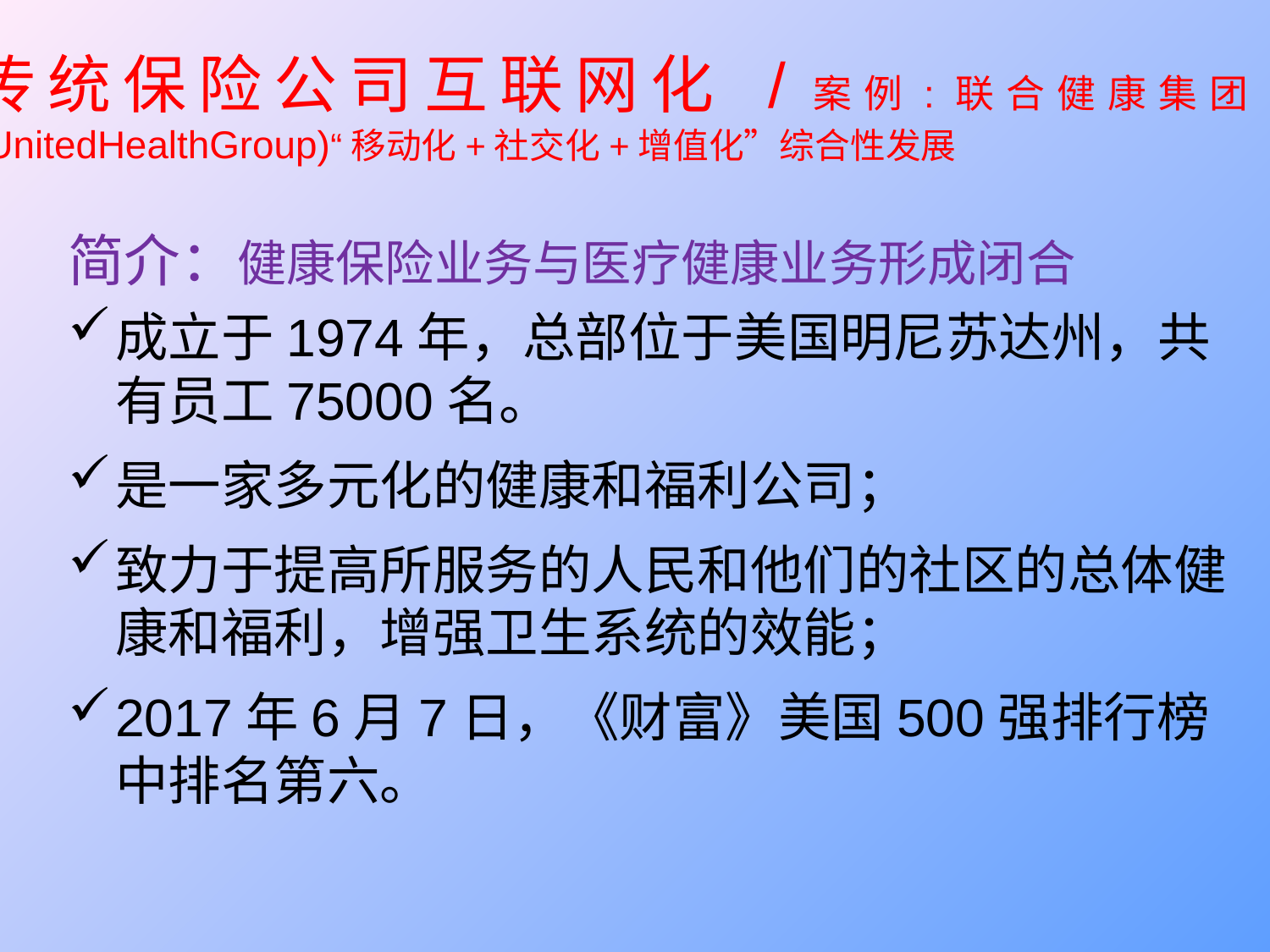

# 传统保险公司互联网化 /案例:联合健康集团(UnitedHealthGroup)“移动化+社交化+增值化”综合性发展
简介：健康保险业务与医疗健康业务形成闭合
成立于1974年，总部位于美国明尼苏达州，共有员工75000名。
是一家多元化的健康和福利公司；
致力于提高所服务的人民和他们的社区的总体健康和福利，增强卫生系统的效能；
2017年6月7日，《财富》美国500强排行榜中排名第六。